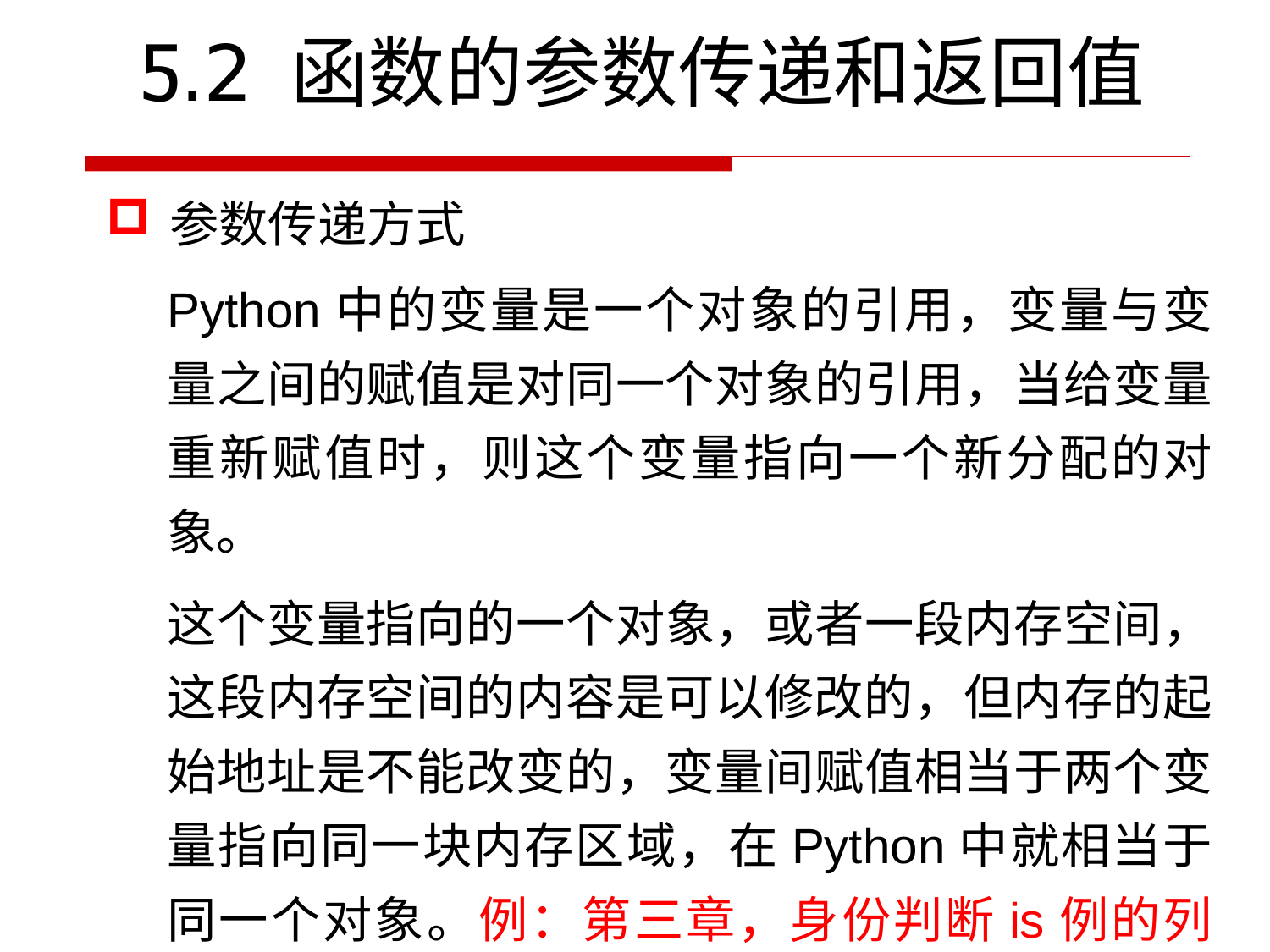

5.2 函数的参数传递和返回值
参数传递方式
Python中的变量是一个对象的引用，变量与变量之间的赋值是对同一个对象的引用，当给变量重新赋值时，则这个变量指向一个新分配的对象。
这个变量指向的一个对象，或者一段内存空间，这段内存空间的内容是可以修改的，但内存的起始地址是不能改变的，变量间赋值相当于两个变量指向同一块内存区域，在Python中就相当于同一个对象。例：第三章，身份判断is例的列表。